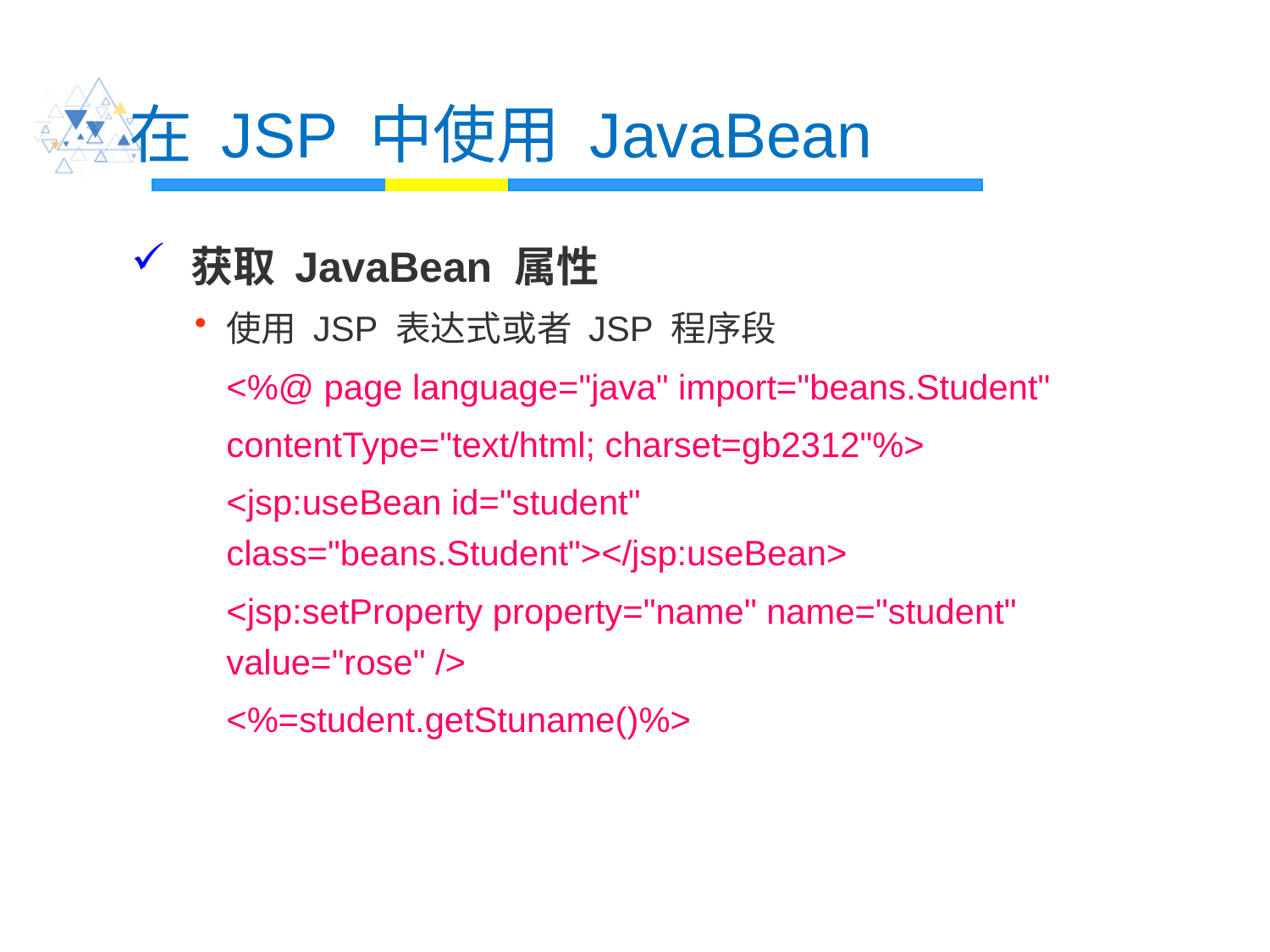

# 在 JSP 中使用 JavaBean

 获取 JavaBean 属性
使用 JSP 表达式或者 JSP 程序段
	<%@ page language="java" import="beans.Student"
	contentType="text/html; charset=gb2312"%>
	<jsp:useBean id="student" class="beans.Student"></jsp:useBean>
	<jsp:setProperty property="name" name="student" value="rose" />
	<%=student.getStuname()%>